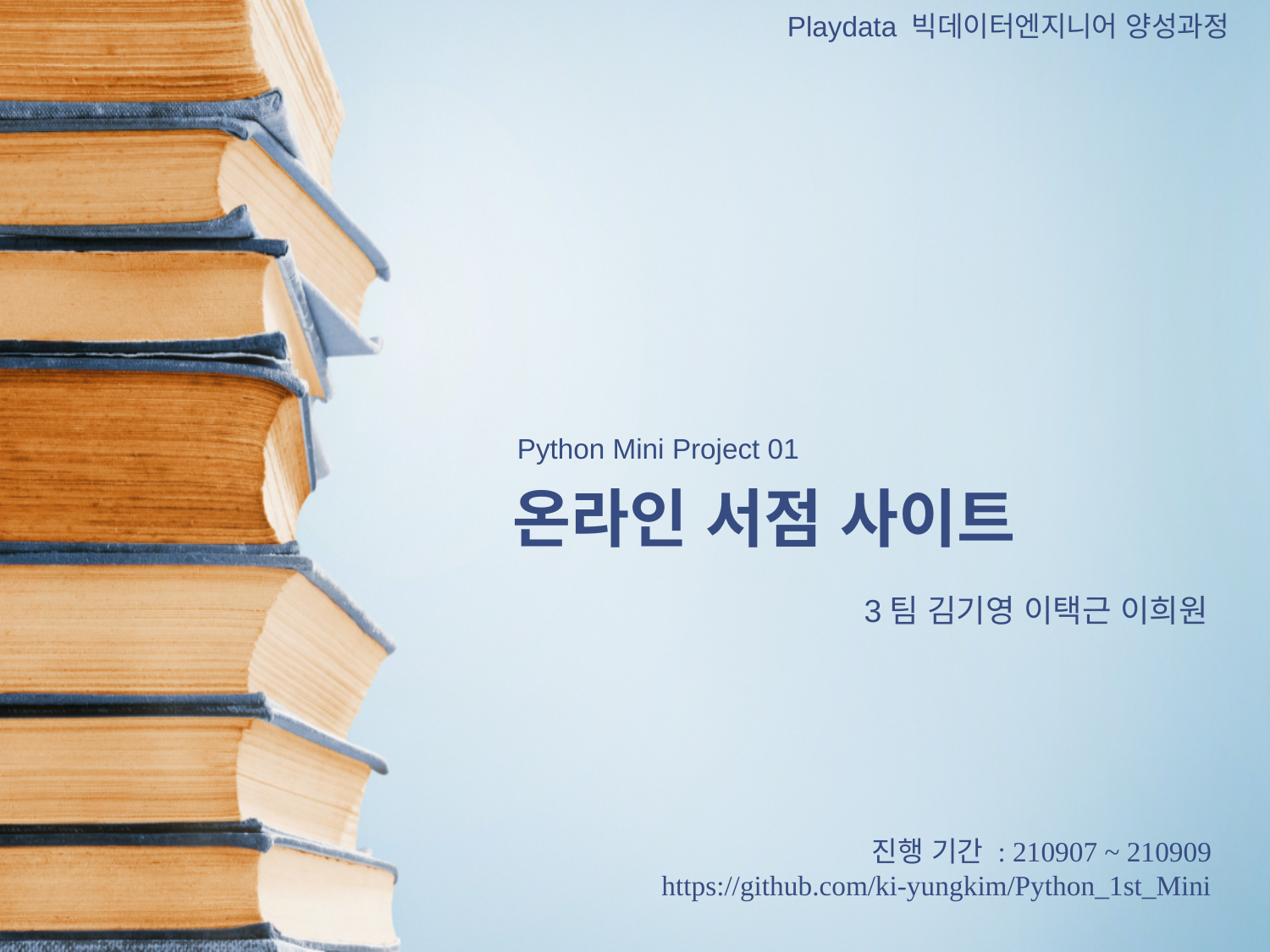

Playdata 빅데이터엔지니어 양성과정
# 온라인 서점 사이트
Python Mini Project 01
3팀 김기영 이택근 이희원

진행 기간 : 210907 ~ 210909
https://github.com/ki-yungkim/Python_1st_Mini